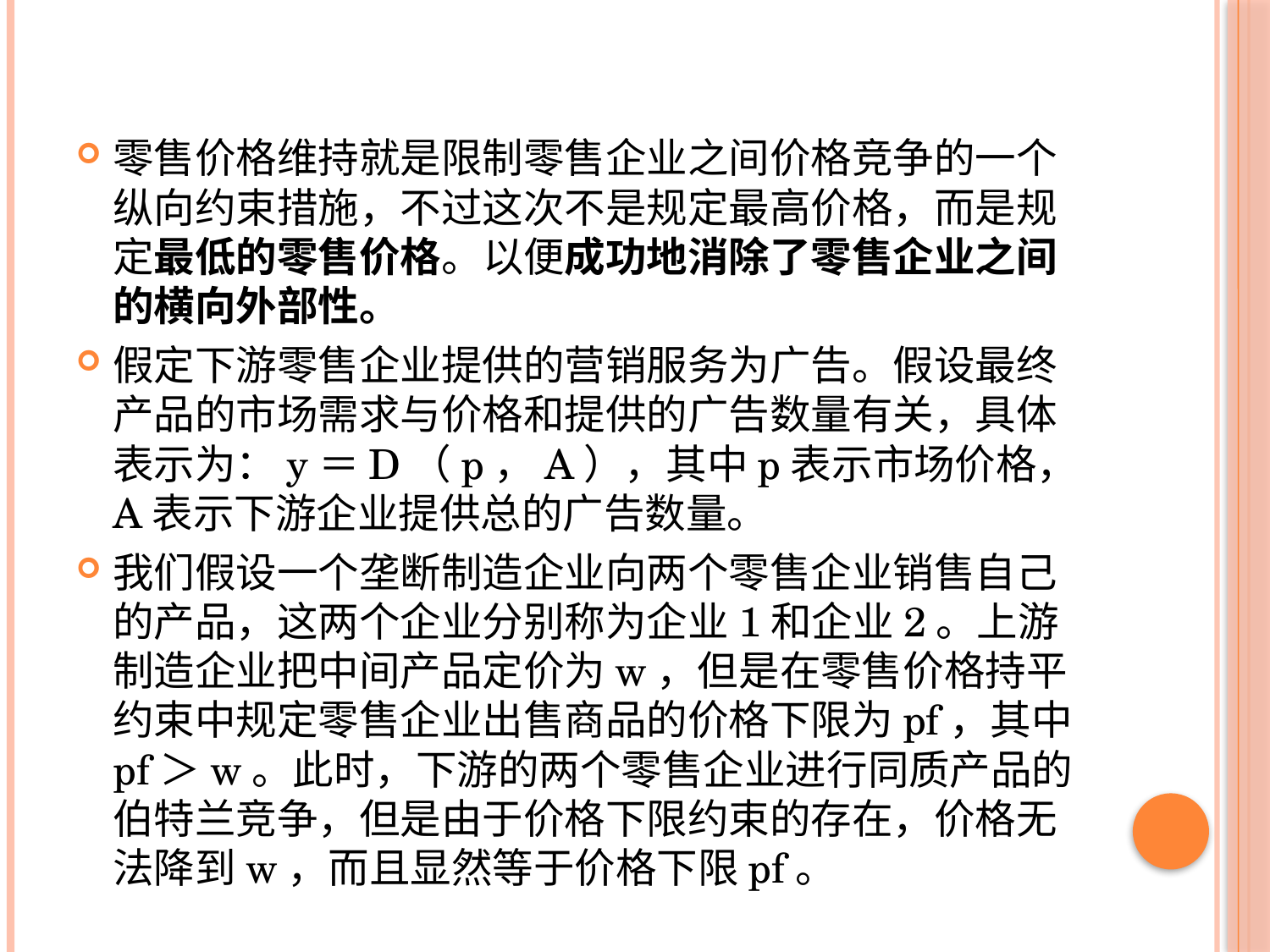

#
零售价格维持就是限制零售企业之间价格竞争的一个纵向约束措施，不过这次不是规定最高价格，而是规定最低的零售价格。以便成功地消除了零售企业之间的横向外部性。
假定下游零售企业提供的营销服务为广告。假设最终产品的市场需求与价格和提供的广告数量有关，具体表示为：y＝D（p，A），其中p表示市场价格，A表示下游企业提供总的广告数量。
我们假设一个垄断制造企业向两个零售企业销售自己的产品，这两个企业分别称为企业1和企业2。上游制造企业把中间产品定价为w，但是在零售价格持平约束中规定零售企业出售商品的价格下限为pf，其中pf＞w。此时，下游的两个零售企业进行同质产品的伯特兰竞争，但是由于价格下限约束的存在，价格无法降到w，而且显然等于价格下限pf。